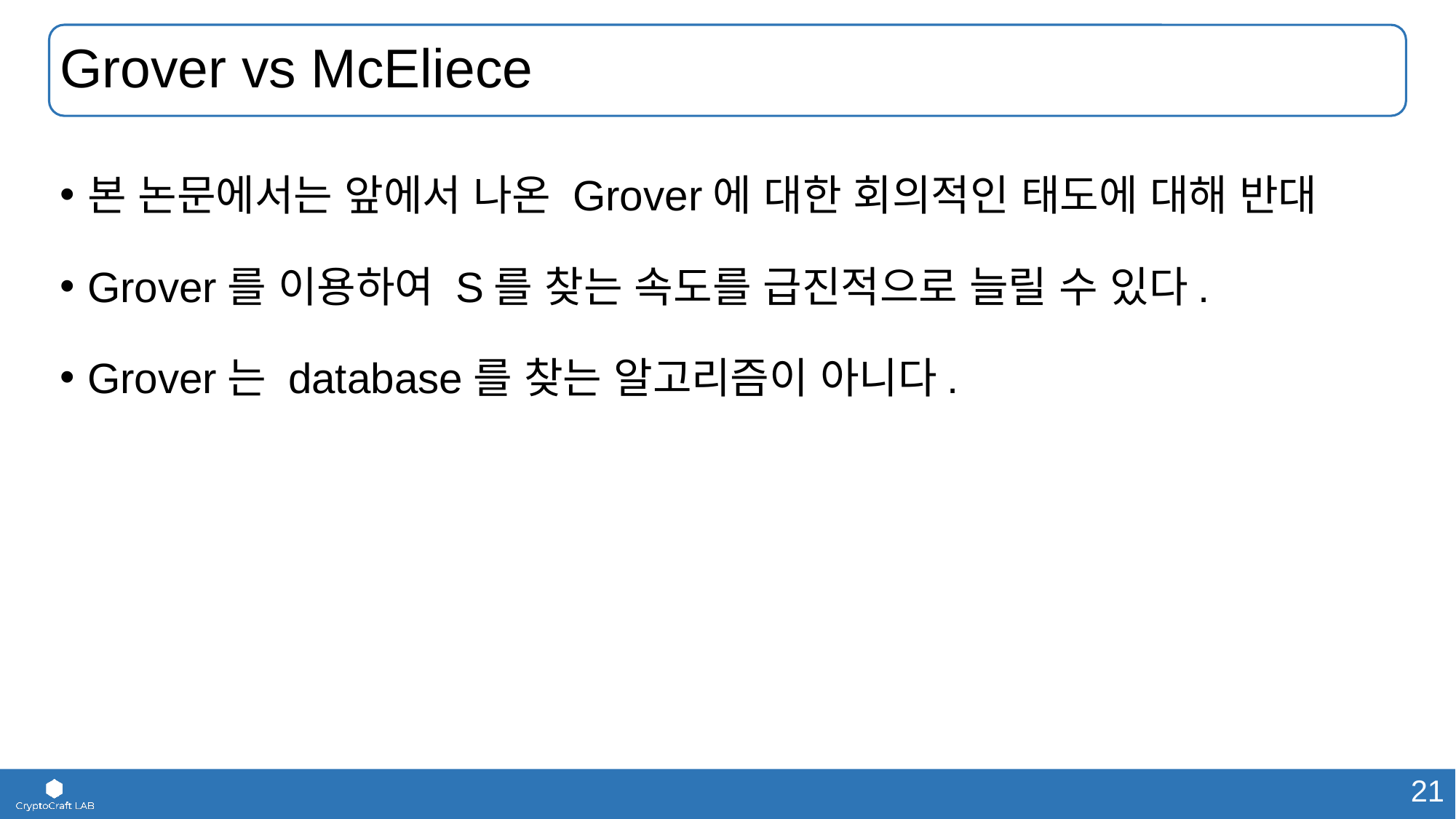

# Grover vs McEliece
본 논문에서는 앞에서 나온 Grover에 대한 회의적인 태도에 대해 반대
Grover를 이용하여 S를 찾는 속도를 급진적으로 늘릴 수 있다.
Grover는 database를 찾는 알고리즘이 아니다.